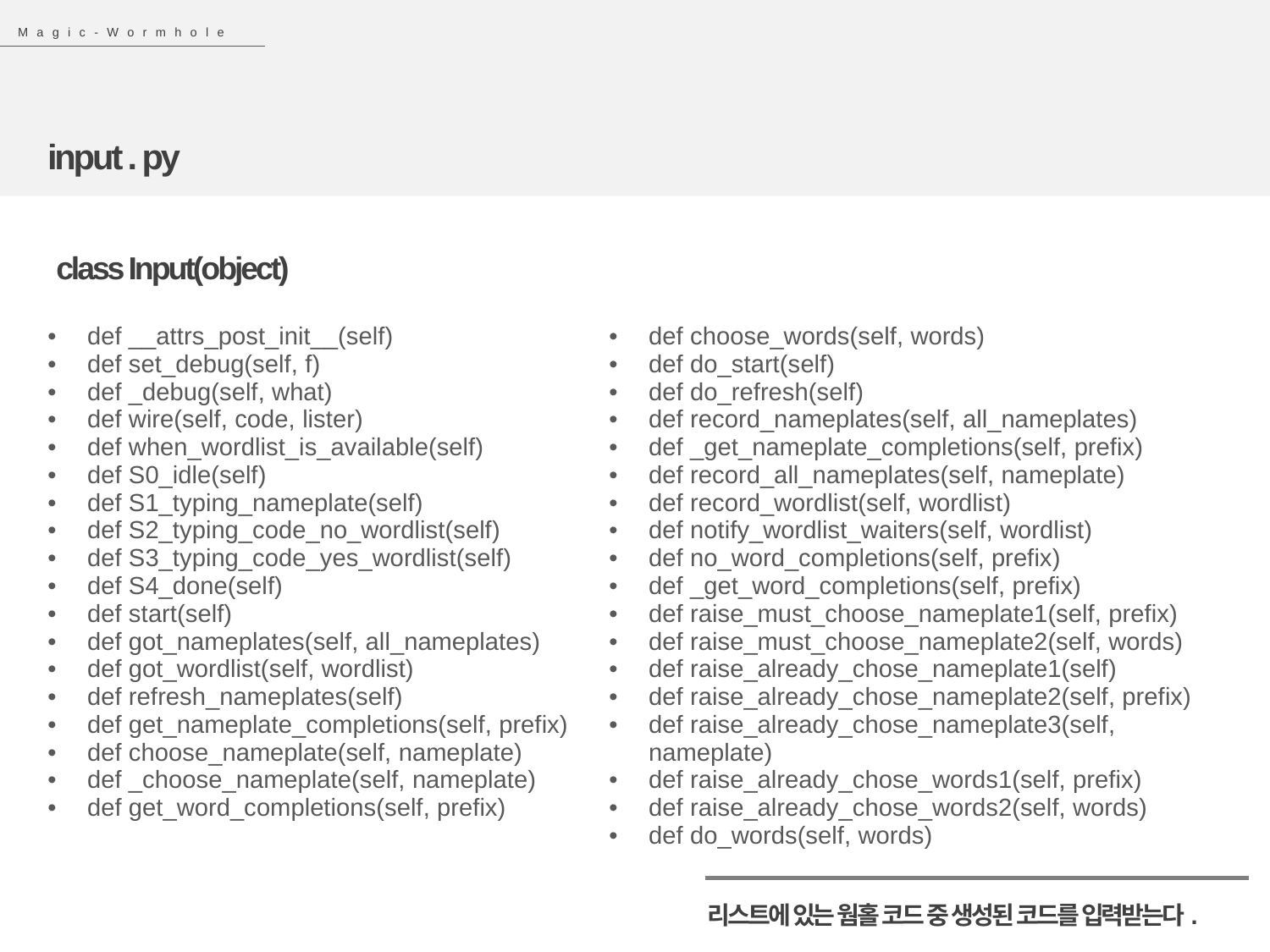

Magic-Wormhole
input . py
 class Input(object)
| def \_\_attrs\_post\_init\_\_(self) def set\_debug(self, f) def \_debug(self, what) def wire(self, code, lister) def when\_wordlist\_is\_available(self) def S0\_idle(self) def S1\_typing\_nameplate(self) def S2\_typing\_code\_no\_wordlist(self) def S3\_typing\_code\_yes\_wordlist(self) def S4\_done(self) def start(self) def got\_nameplates(self, all\_nameplates) def got\_wordlist(self, wordlist) def refresh\_nameplates(self) def get\_nameplate\_completions(self, prefix) def choose\_nameplate(self, nameplate) def \_choose\_nameplate(self, nameplate) def get\_word\_completions(self, prefix) |
| --- |
| def choose\_words(self, words) def do\_start(self) def do\_refresh(self) def record\_nameplates(self, all\_nameplates) def \_get\_nameplate\_completions(self, prefix) def record\_all\_nameplates(self, nameplate) def record\_wordlist(self, wordlist) def notify\_wordlist\_waiters(self, wordlist) def no\_word\_completions(self, prefix) def \_get\_word\_completions(self, prefix) def raise\_must\_choose\_nameplate1(self, prefix) def raise\_must\_choose\_nameplate2(self, words) def raise\_already\_chose\_nameplate1(self) def raise\_already\_chose\_nameplate2(self, prefix) def raise\_already\_chose\_nameplate3(self, nameplate) def raise\_already\_chose\_words1(self, prefix) def raise\_already\_chose\_words2(self, words) def do\_words(self, words) |
| --- |
리스트에 있는 웜홀 코드 중 생성된 코드를 입력받는다.